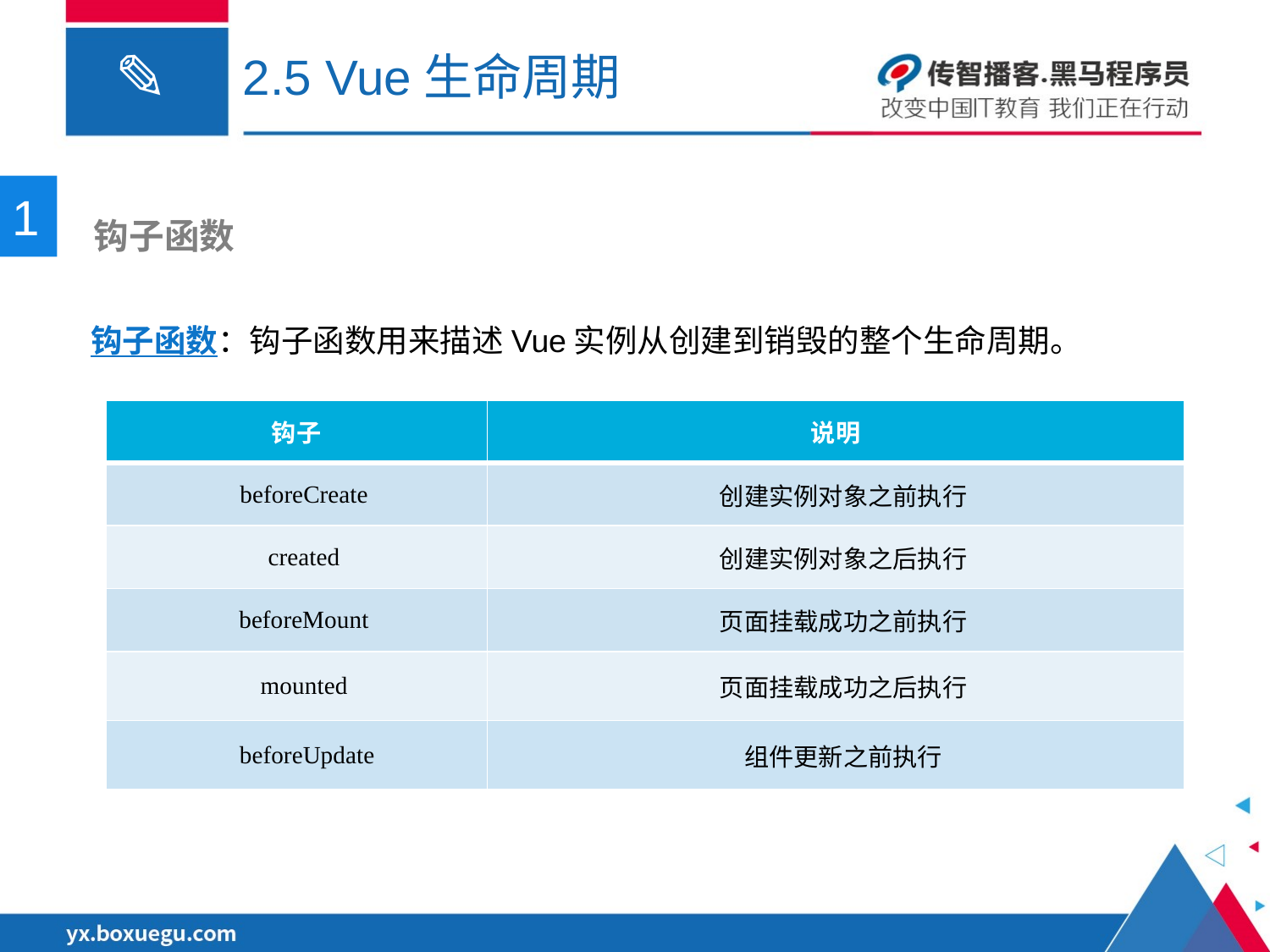

# 2.5 Vue生命周期

1
  钩子函数
钩子函数：钩子函数用来描述Vue实例从创建到销毁的整个生命周期。
| 钩子 | 说明 |
| --- | --- |
| beforeCreate | 创建实例对象之前执行 |
| created | 创建实例对象之后执行 |
| beforeMount | 页面挂载成功之前执行 |
| mounted | 页面挂载成功之后执行 |
| beforeUpdate | 组件更新之前执行 |